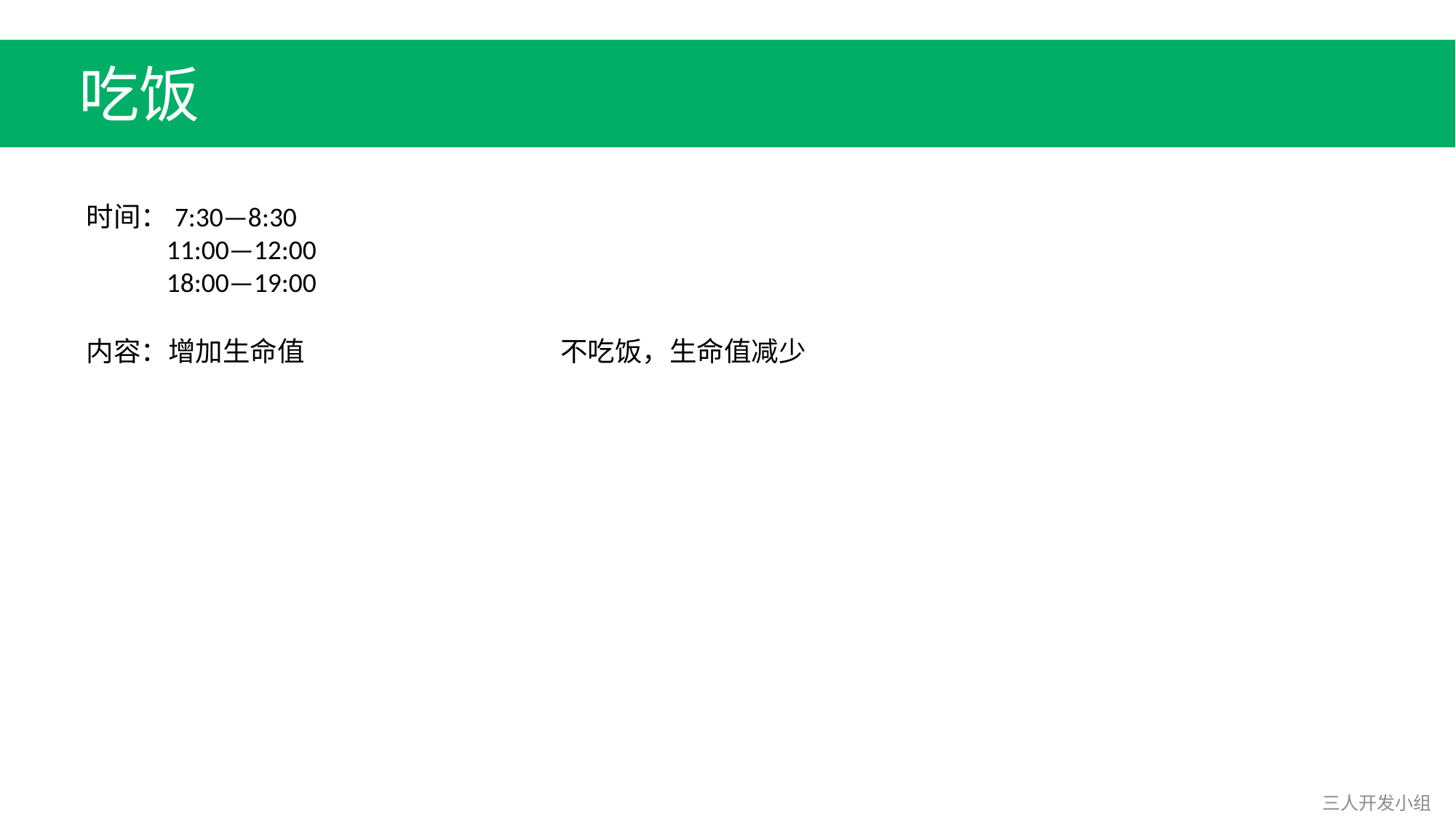

吃饭
时间：7:30—8:30
             11:00—12:00
             18:00—19:00
内容：增加生命值
不吃饭，生命值减少
三人开发小组